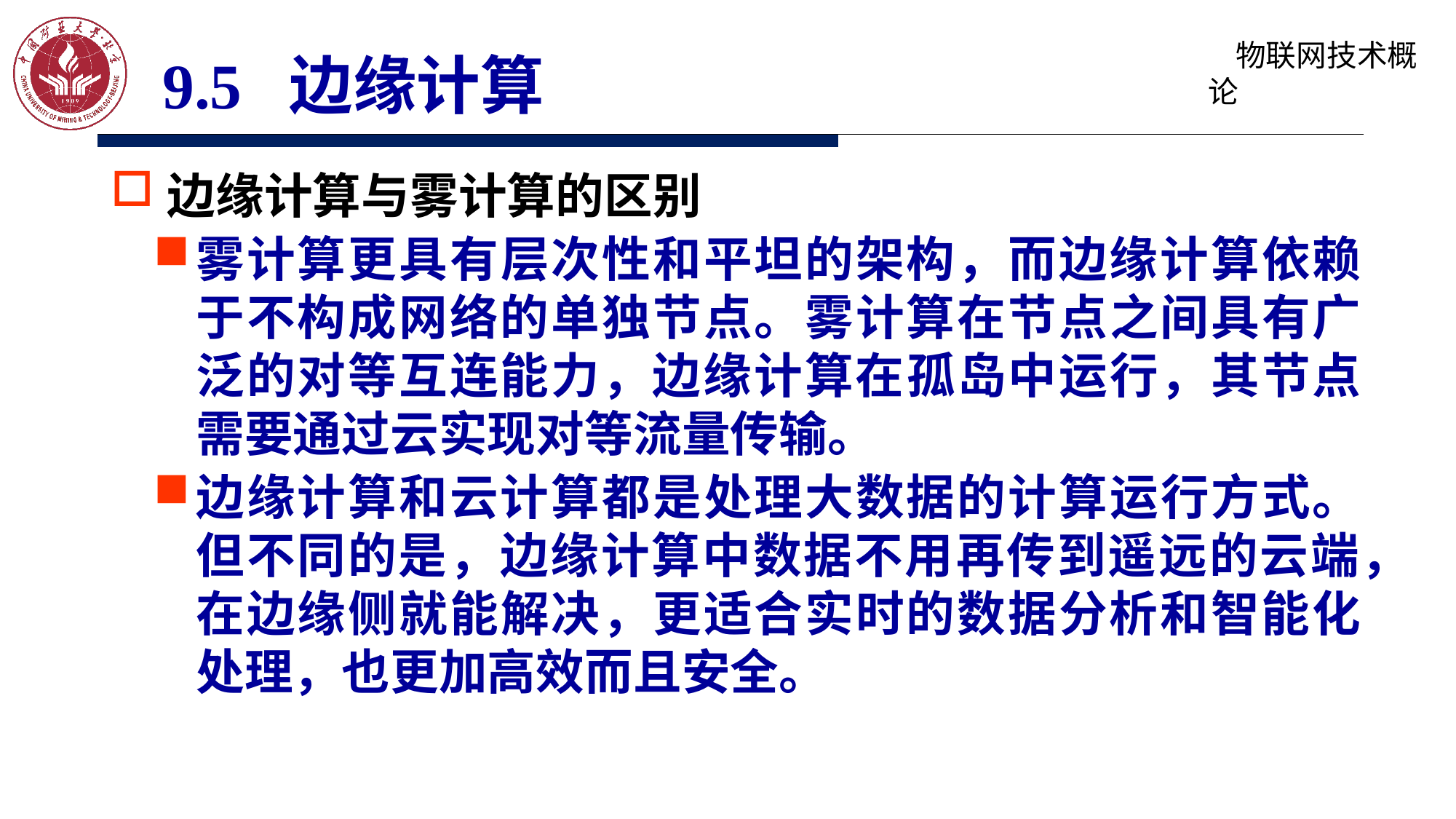

9.5  边缘计算
边缘计算与雾计算的区别
雾计算更具有层次性和平坦的架构，而边缘计算依赖于不构成网络的单独节点。雾计算在节点之间具有广泛的对等互连能力，边缘计算在孤岛中运行，其节点需要通过云实现对等流量传输。
边缘计算和云计算都是处理大数据的计算运行方式。但不同的是，边缘计算中数据不用再传到遥远的云端，在边缘侧就能解决，更适合实时的数据分析和智能化处理，也更加高效而且安全。